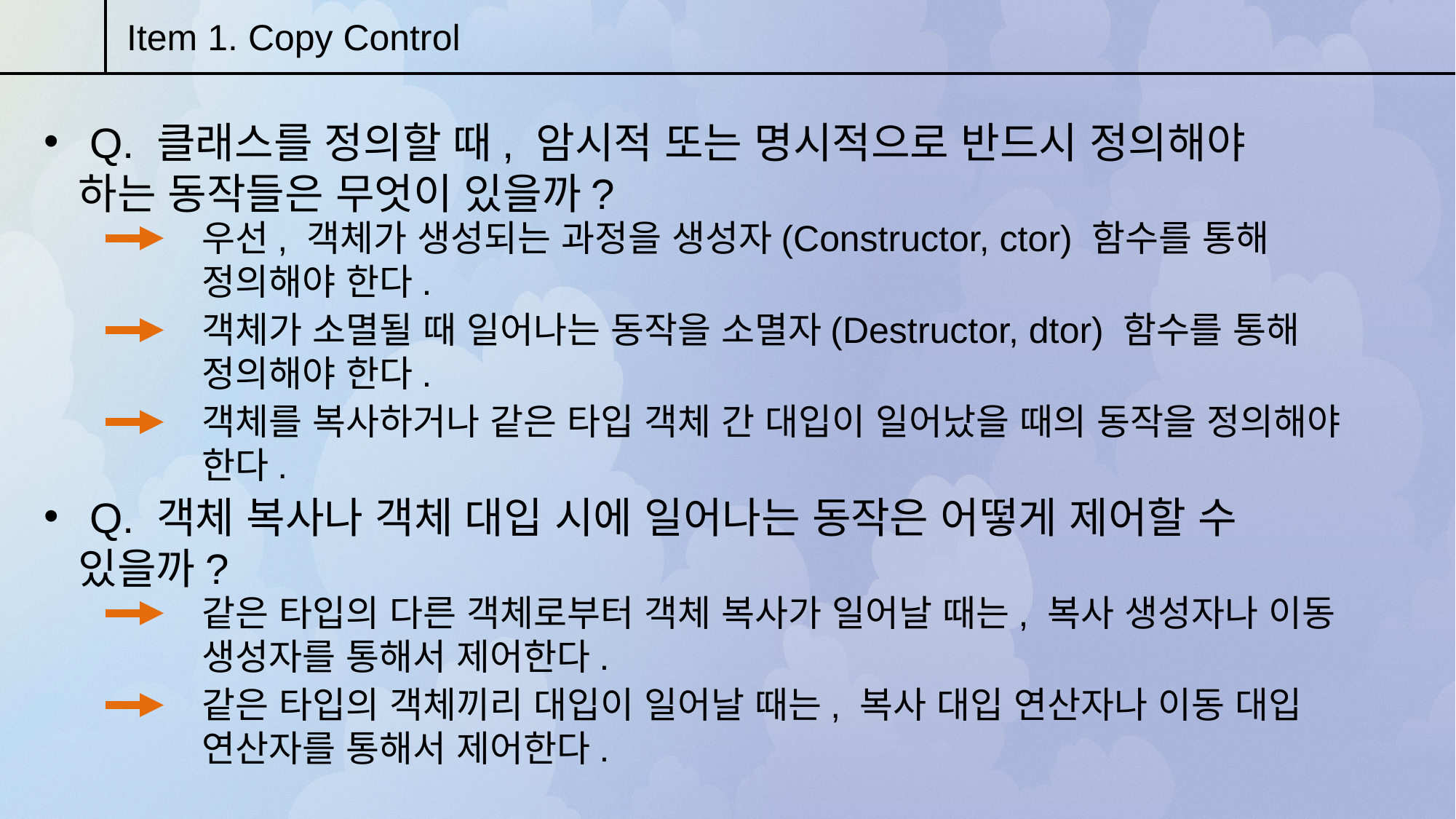

Item 1. Copy Control
 Q. 클래스를 정의할 때, 암시적 또는 명시적으로 반드시 정의해야 하는 동작들은 무엇이 있을까?
우선, 객체가 생성되는 과정을 생성자(Constructor, ctor) 함수를 통해 정의해야 한다.
객체가 소멸될 때 일어나는 동작을 소멸자(Destructor, dtor) 함수를 통해 정의해야 한다.
객체를 복사하거나 같은 타입 객체 간 대입이 일어났을 때의 동작을 정의해야 한다.
 Q. 객체 복사나 객체 대입 시에 일어나는 동작은 어떻게 제어할 수 있을까?
같은 타입의 다른 객체로부터 객체 복사가 일어날 때는, 복사 생성자나 이동 생성자를 통해서 제어한다.
같은 타입의 객체끼리 대입이 일어날 때는, 복사 대입 연산자나 이동 대입 연산자를 통해서 제어한다.